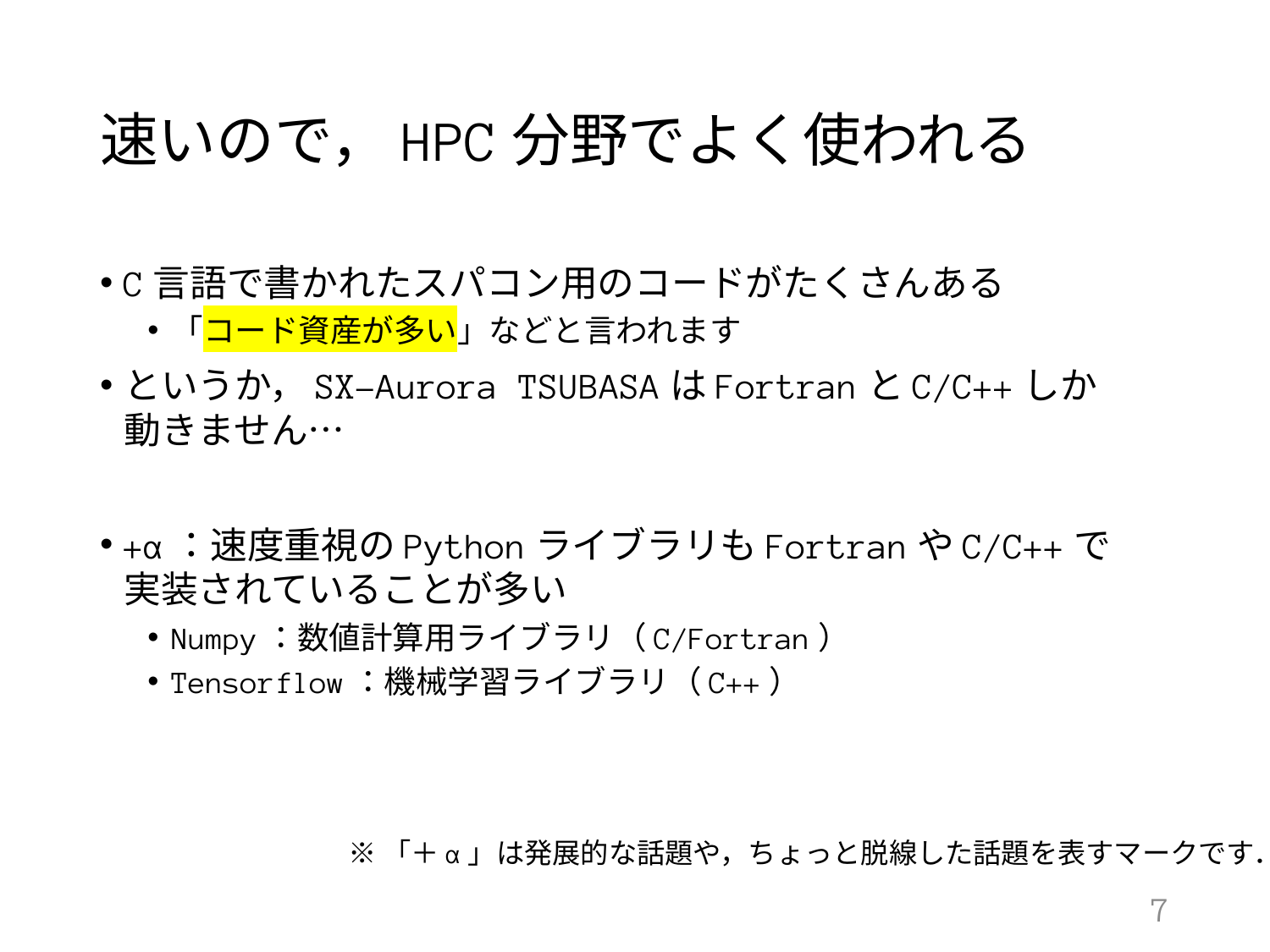

# 速いので，HPC分野でよく使われる
C言語で書かれたスパコン用のコードがたくさんある
「コード資産が多い」などと言われます
というか，SX-Aurora TSUBASAはFortranとC/C++しか
動きません…

+α：速度重視のPythonライブラリもFortranやC/C++で
実装されていることが多い
Numpy：数値計算用ライブラリ（C/Fortran）
Tensorflow：機械学習ライブラリ（C++）
※「＋α」は発展的な話題や，ちょっと脱線した話題を表すマークです．
7